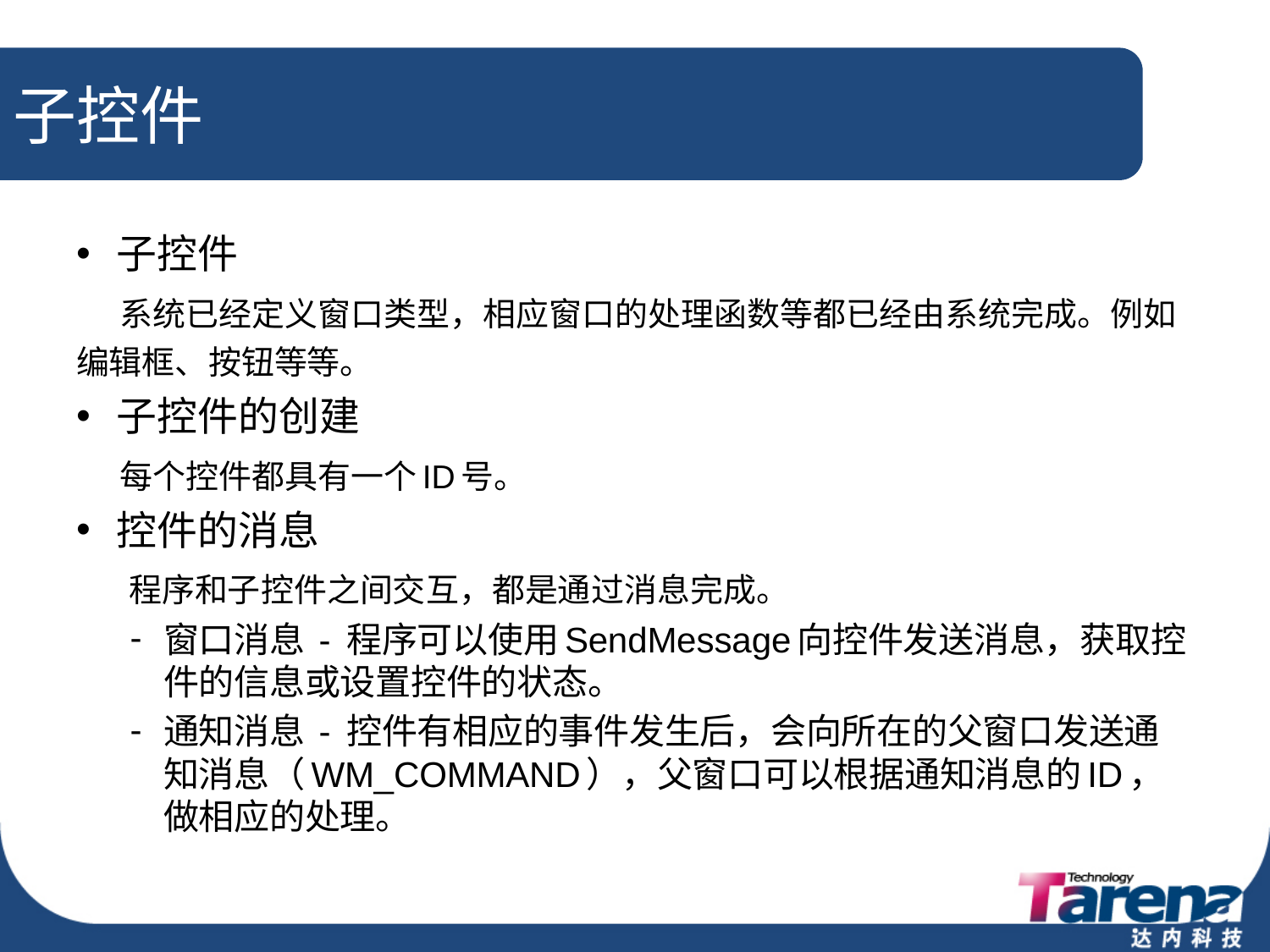

# 子控件
子控件
    系统已经定义窗口类型，相应窗口的处理函数等都已经由系统完成。例如 编辑框、按钮等等。
子控件的创建
    每个控件都具有一个ID号。
控件的消息
     程序和子控件之间交互，都是通过消息完成。
窗口消息 - 程序可以使用SendMessage向控件发送消息，获取控件的信息或设置控件的状态。
通知消息 - 控件有相应的事件发生后，会向所在的父窗口发送通知消息（WM_COMMAND），父窗口可以根据通知消息的ID，做相应的处理。